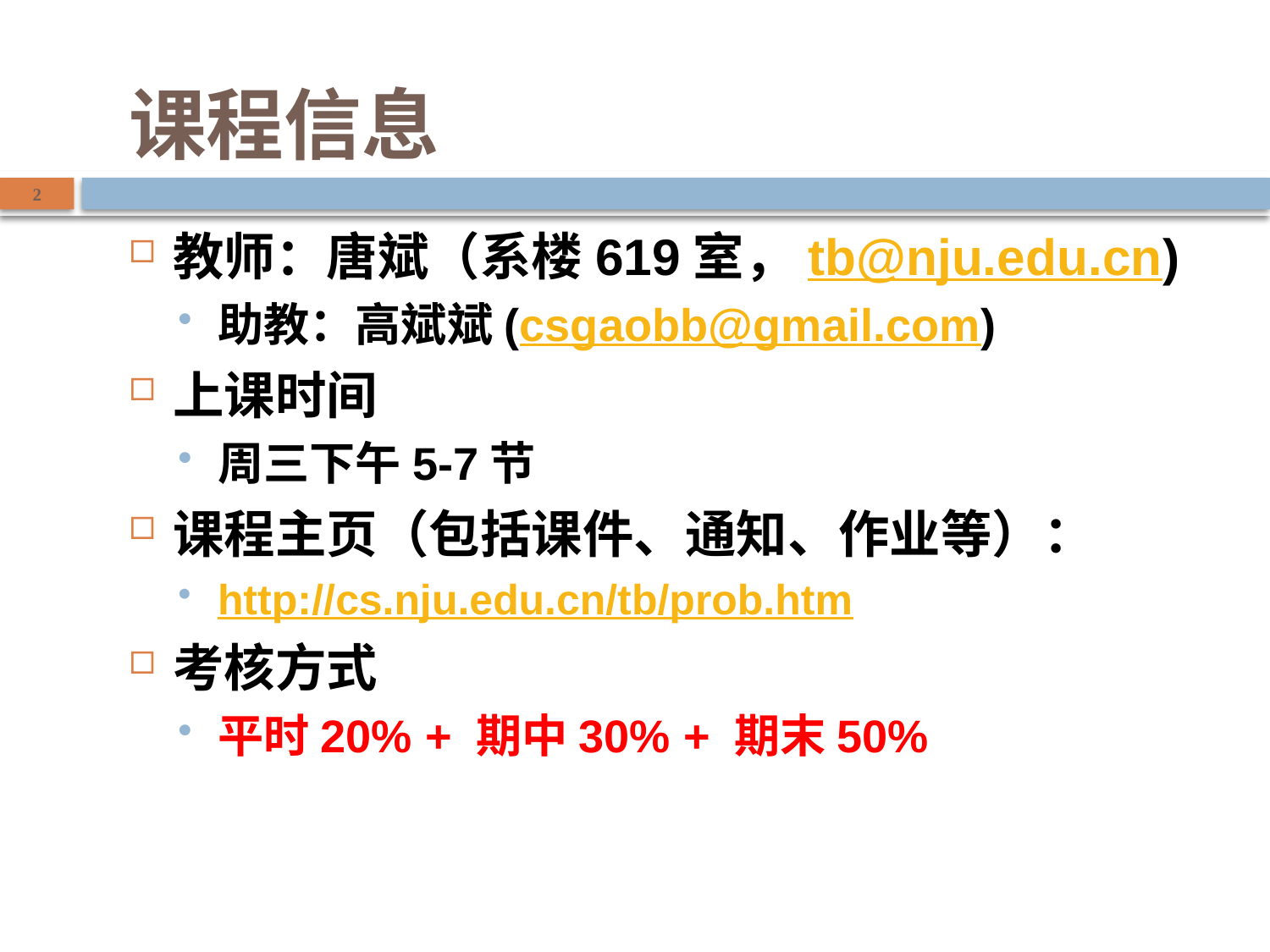

# 课程信息
2
教师：唐斌（系楼619室，tb@nju.edu.cn)
助教：高斌斌(csgaobb@gmail.com)
上课时间
周三下午5-7节
课程主页（包括课件、通知、作业等）：
http://cs.nju.edu.cn/tb/prob.htm
考核方式
平时20% + 期中30% + 期末50%